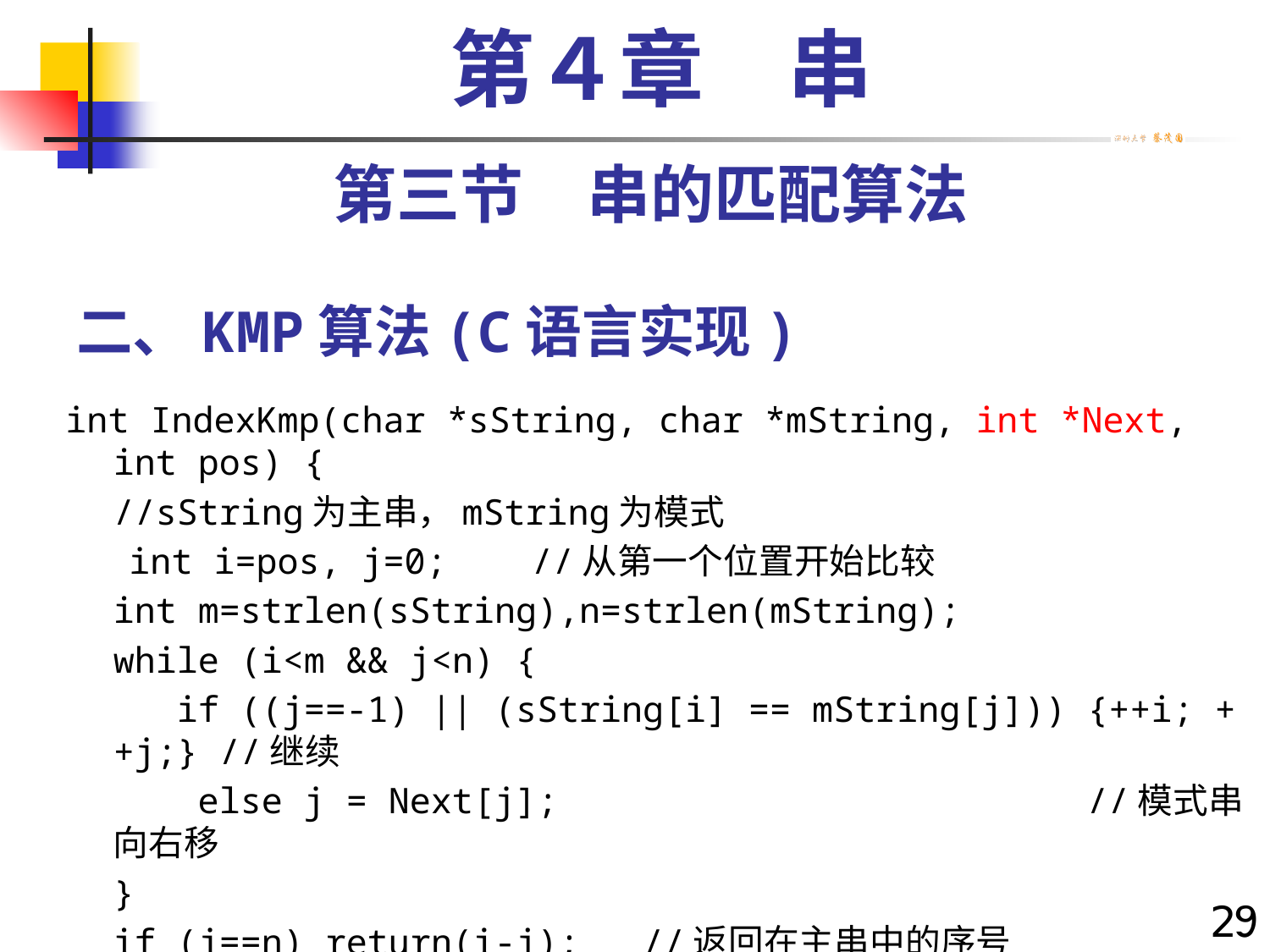

第４章　串
第三节　串的匹配算法
# 二、KMP算法(C语言实现)
int IndexKmp(char *sString, char *mString, int *Next, int pos) {
	//sString为主串，mString为模式
   int i=pos, j=0;    //从第一个位置开始比较
	int m=strlen(sString),n=strlen(mString);
	while (i<m && j<n) {
	   if ((j==-1) || (sString[i] == mString[j])) {++i; ++j;} //继续
	    else j = Next[j];			          //模式串向右移
	}
	if (j==n) return(i-j);   //返回在主串中的序号
	else return(-1);	     // 匹配不成功
}
29